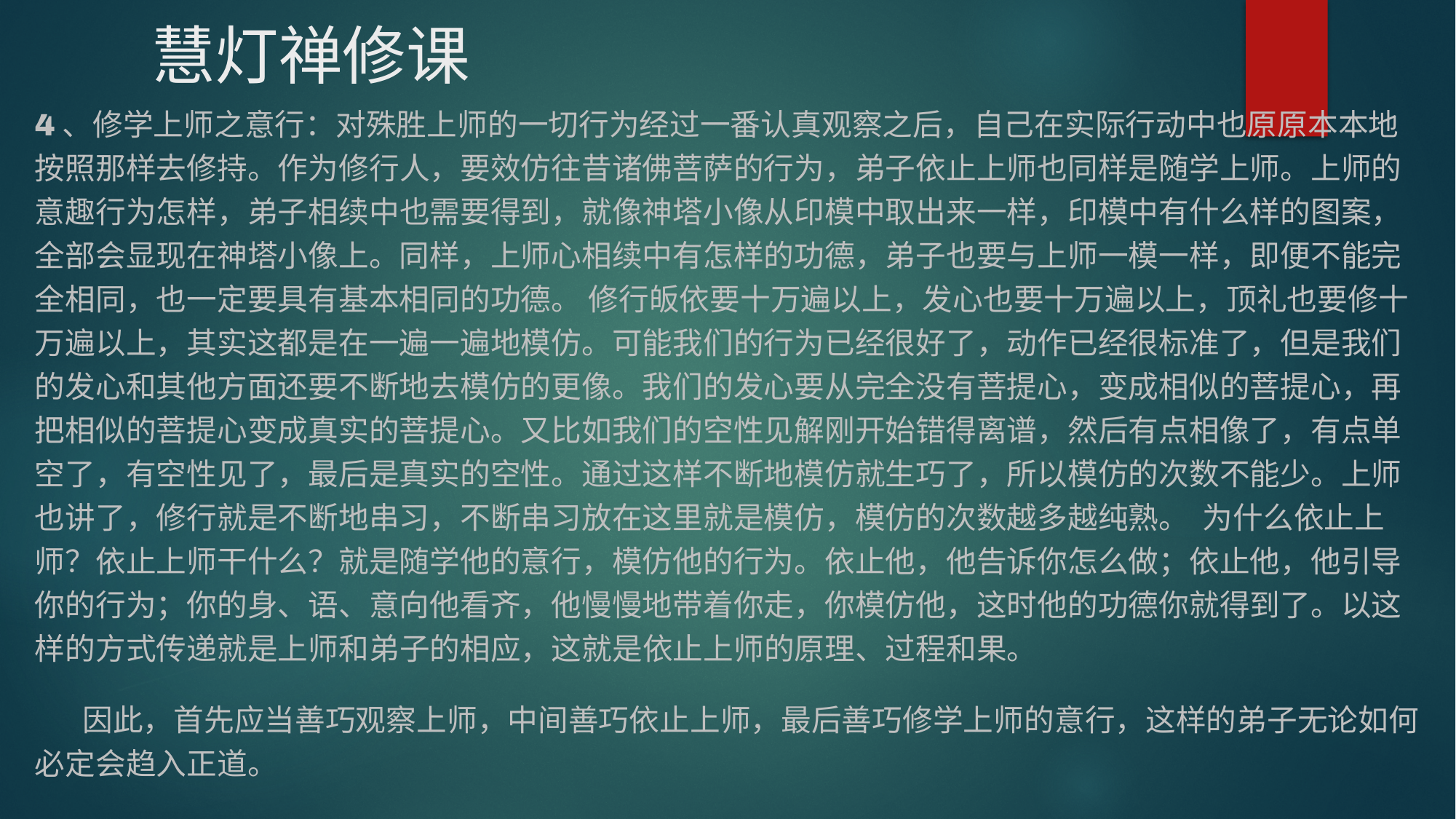

慧灯禅修课
4、修学上师之意行：对殊胜上师的一切行为经过一番认真观察之后，自己在实际行动中也原原本本地按照那样去修持。作为修行人，要效仿往昔诸佛菩萨的行为，弟子依止上师也同样是随学上师。上师的意趣行为怎样，弟子相续中也需要得到，就像神塔小像从印模中取出来一样，印模中有什么样的图案，全部会显现在神塔小像上。同样，上师心相续中有怎样的功德，弟子也要与上师一模一样，即便不能完全相同，也一定要具有基本相同的功德。 修行皈依要十万遍以上，发心也要十万遍以上，顶礼也要修十万遍以上，其实这都是在一遍一遍地模仿。可能我们的行为已经很好了，动作已经很标准了，但是我们的发心和其他方面还要不断地去模仿的更像。我们的发心要从完全没有菩提心，变成相似的菩提心，再把相似的菩提心变成真实的菩提心。又比如我们的空性见解刚开始错得离谱，然后有点相像了，有点单空了，有空性见了，最后是真实的空性。通过这样不断地模仿就生巧了，所以模仿的次数不能少。上师也讲了，修行就是不断地串习，不断串习放在这里就是模仿，模仿的次数越多越纯熟。  为什么依止上师？依止上师干什么？就是随学他的意行，模仿他的行为。依止他，他告诉你怎么做；依止他，他引导你的行为；你的身、语、意向他看齐，他慢慢地带着你走，你模仿他，这时他的功德你就得到了。以这样的方式传递就是上师和弟子的相应，这就是依止上师的原理、过程和果。
      因此，首先应当善巧观察上师，中间善巧依止上师，最后善巧修学上师的意行，这样的弟子无论如何必定会趋入正道。